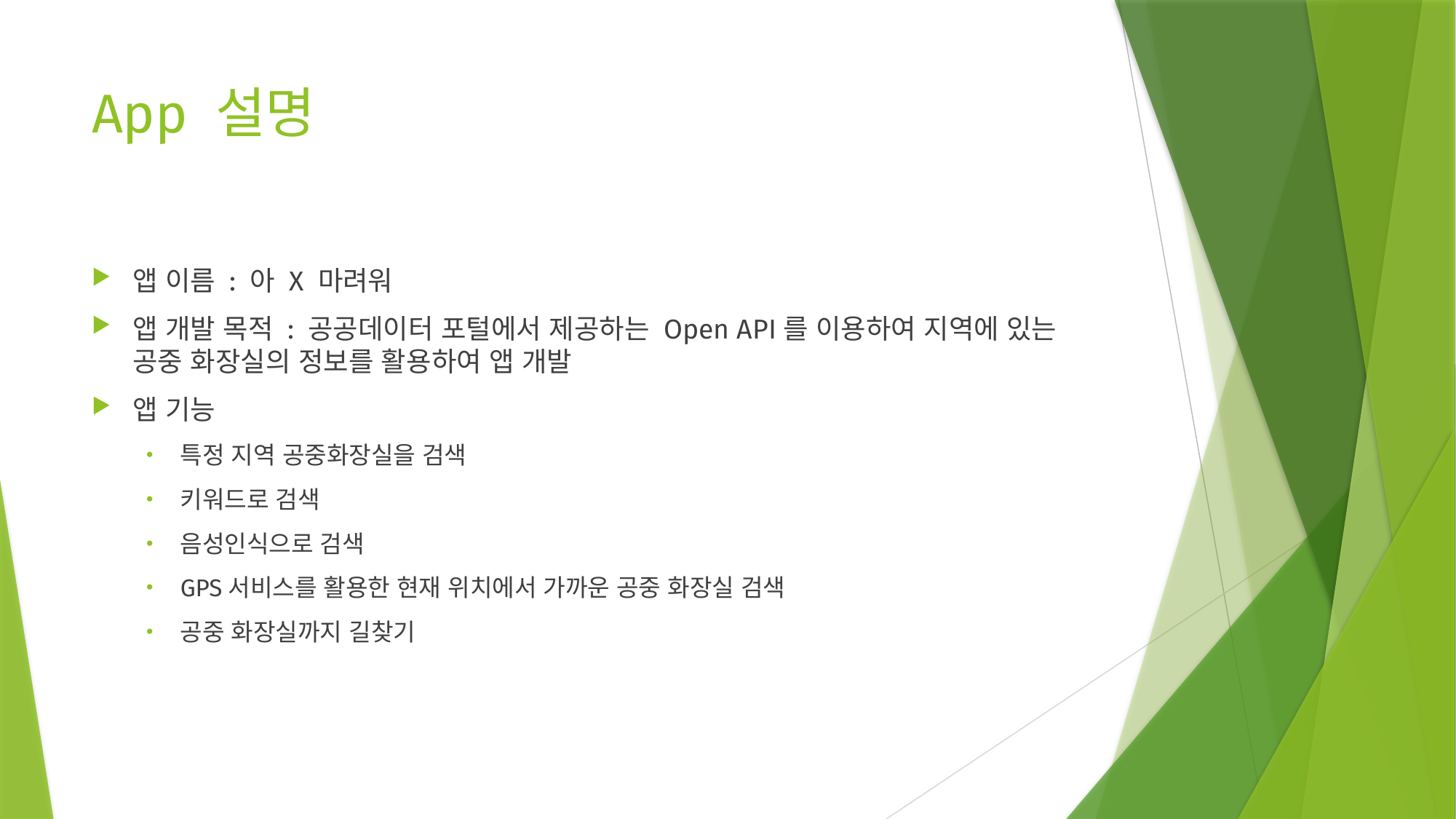

# App 설명
앱 이름 : 아 X 마려워
앱 개발 목적 : 공공데이터 포털에서 제공하는 Open API를 이용하여 지역에 있는 공중 화장실의 정보를 활용하여 앱 개발
앱 기능
특정 지역 공중화장실을 검색
키워드로 검색
음성인식으로 검색
GPS서비스를 활용한 현재 위치에서 가까운 공중 화장실 검색
공중 화장실까지 길찾기